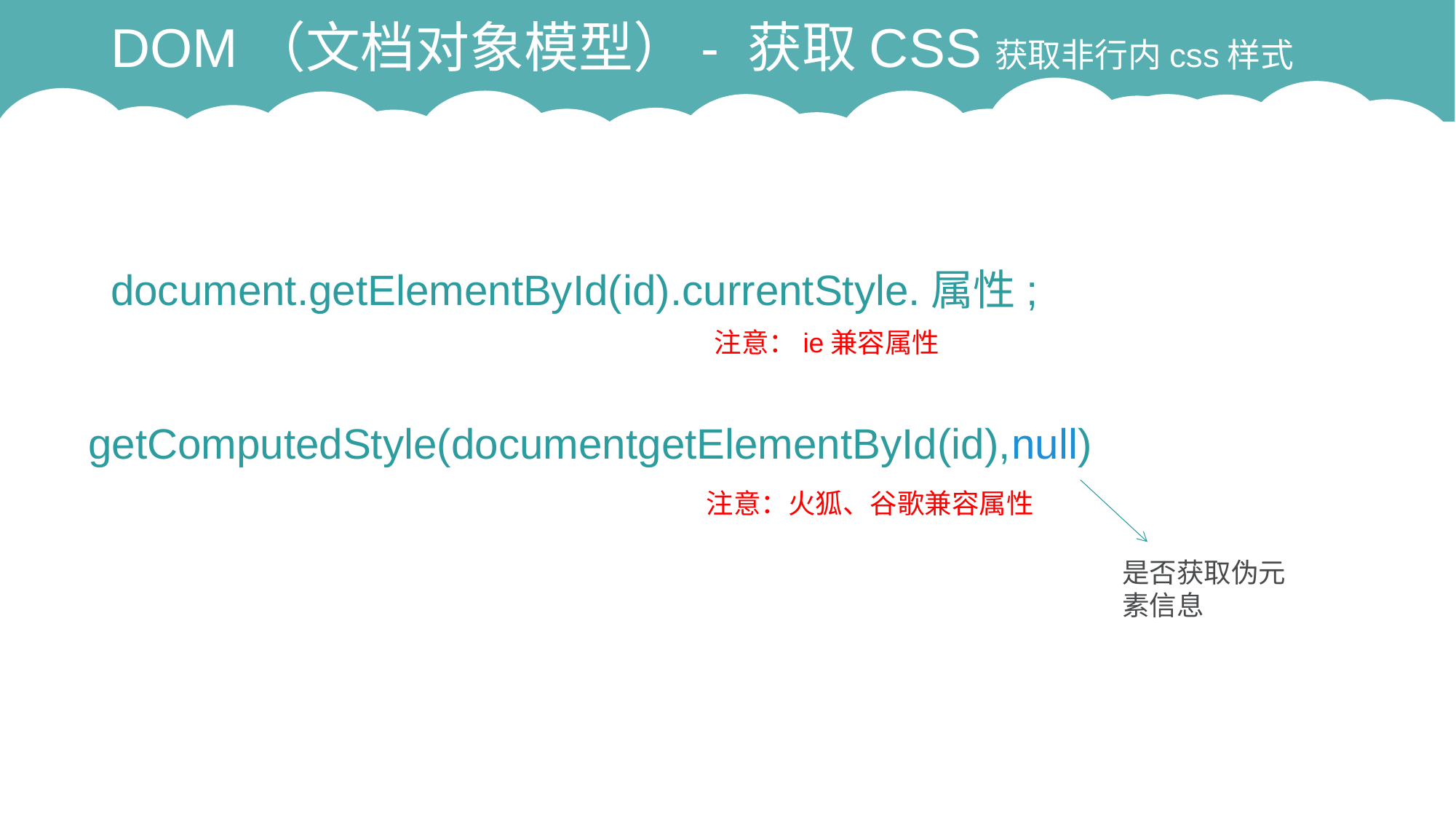

# DOM（文档对象模型）- 获取CSS获取非行内css样式
document.getElementById(id).currentStyle.属性;
注意：ie兼容属性
getComputedStyle(documentgetElementById(id),null)
注意：火狐、谷歌兼容属性
是否获取伪元素信息